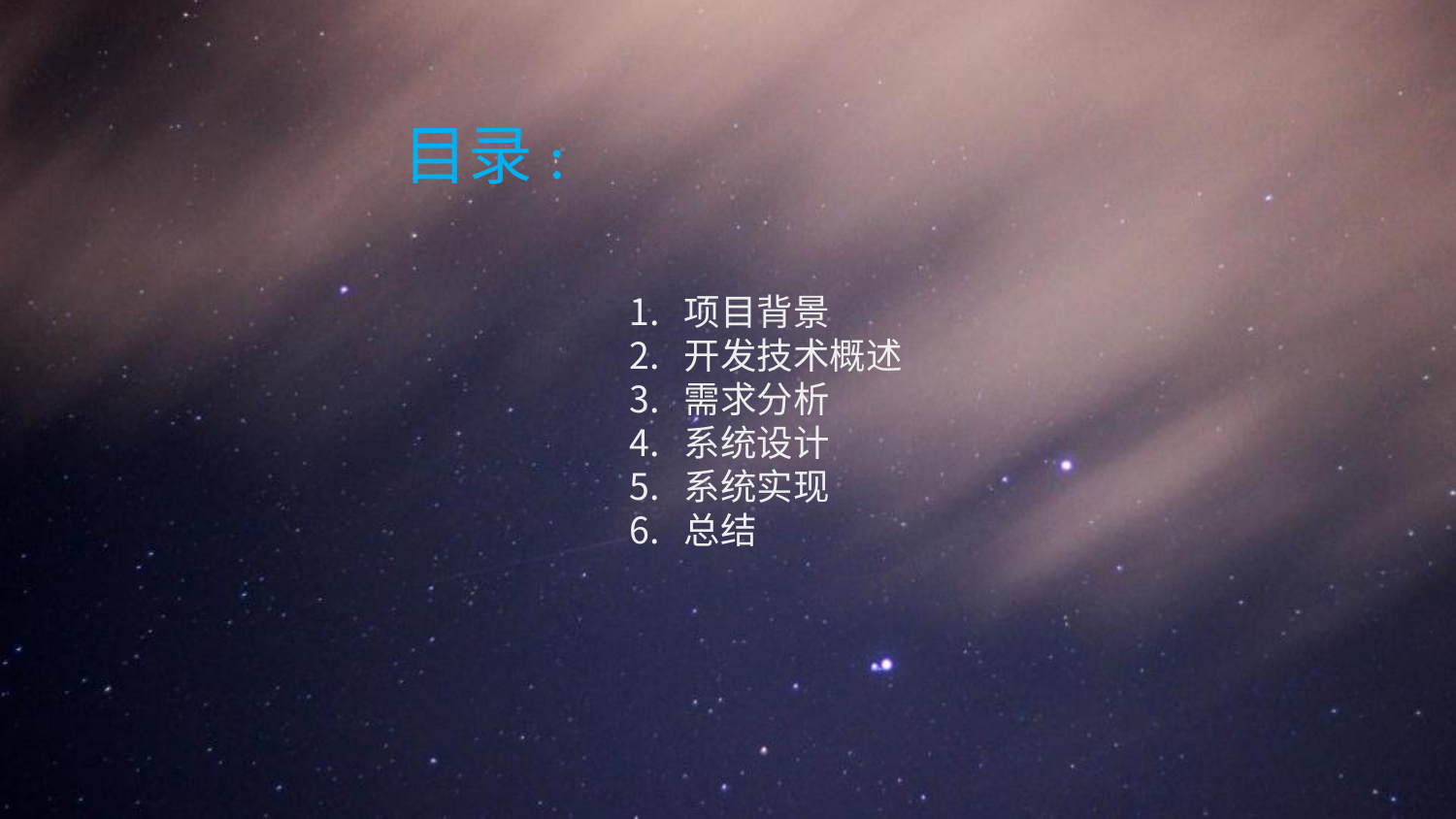

目录:
项目背景
开发技术概述
需求分析
系统设计
系统实现
总结